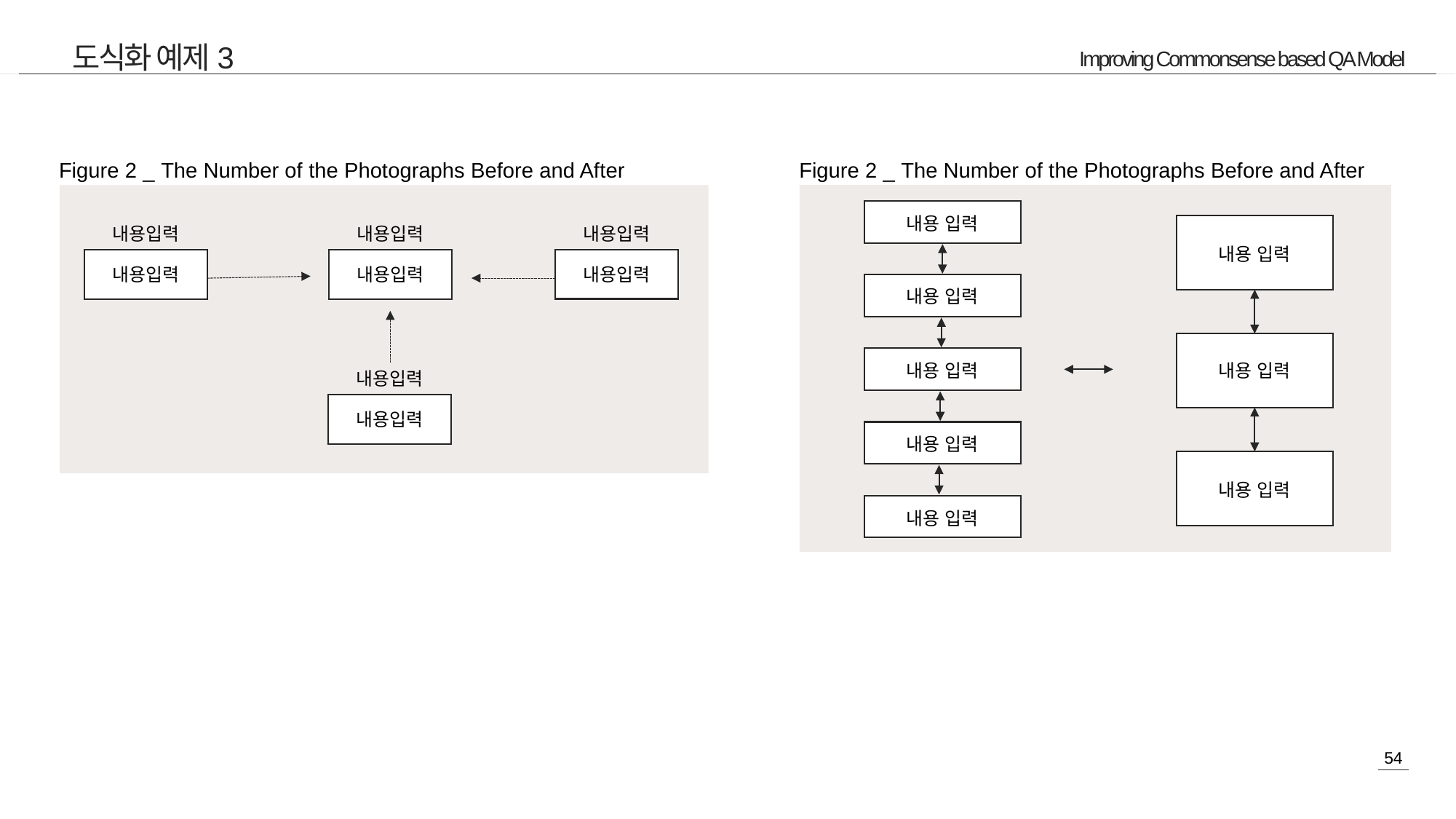

도식화 예제3
Figure 2 _ The Number of the Photographs Before and After
Figure 2 _ The Number of the Photographs Before and After

내용 입력

내용입력

내용입력
내용입력

내용입력
내용입력

내용입력
내용 입력

내용 입력

내용 입력
내용 입력
내용입력

내용입력

내용 입력

내용 입력

내용 입력